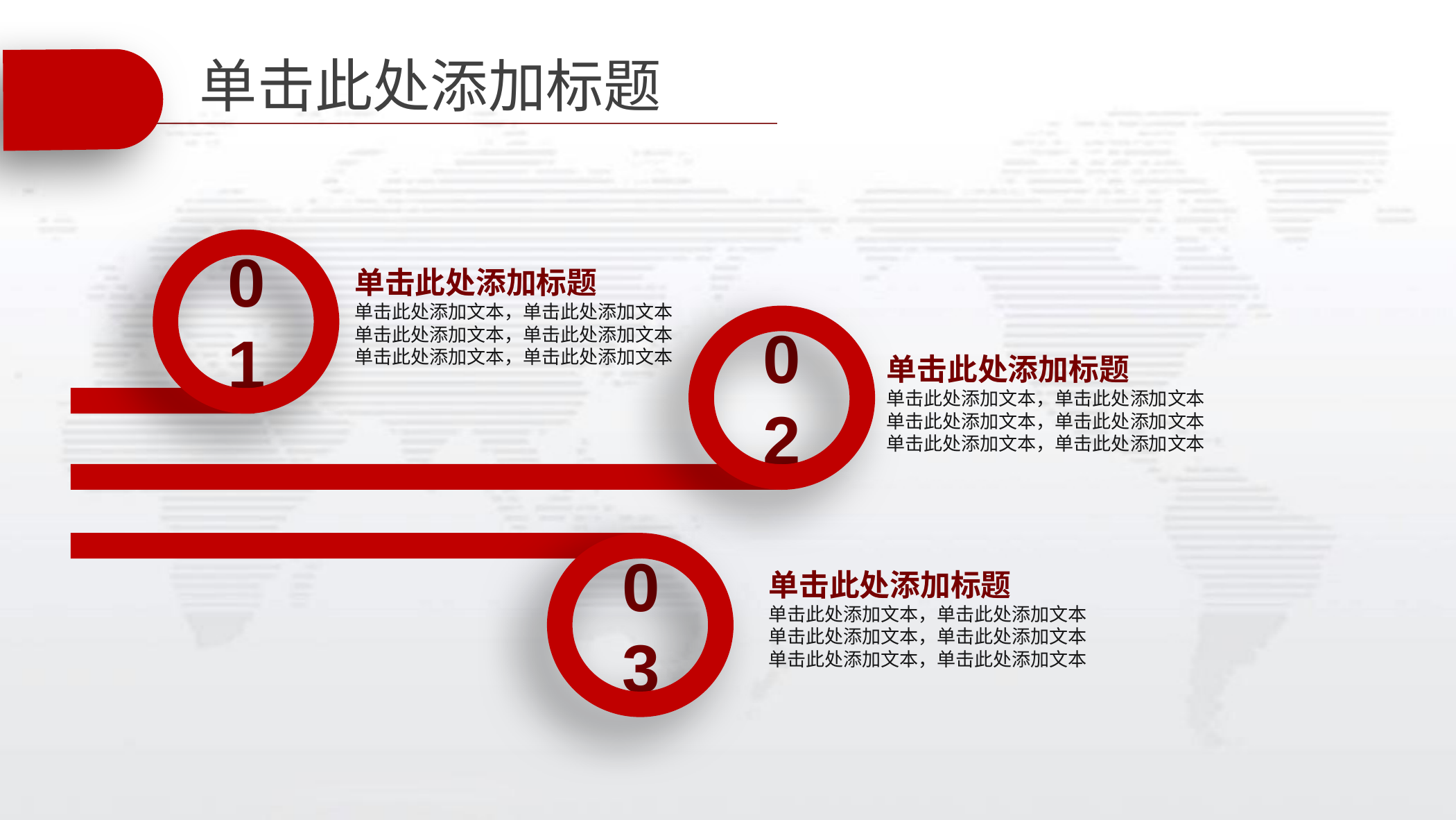

# 单击此处添加标题

01
单击此处添加标题
单击此处添加文本，单击此处添加文本
单击此处添加文本，单击此处添加文本
单击此处添加文本，单击此处添加文本

02
单击此处添加标题
单击此处添加文本，单击此处添加文本
单击此处添加文本，单击此处添加文本
单击此处添加文本，单击此处添加文本

03
单击此处添加标题
单击此处添加文本，单击此处添加文本
单击此处添加文本，单击此处添加文本
单击此处添加文本，单击此处添加文本